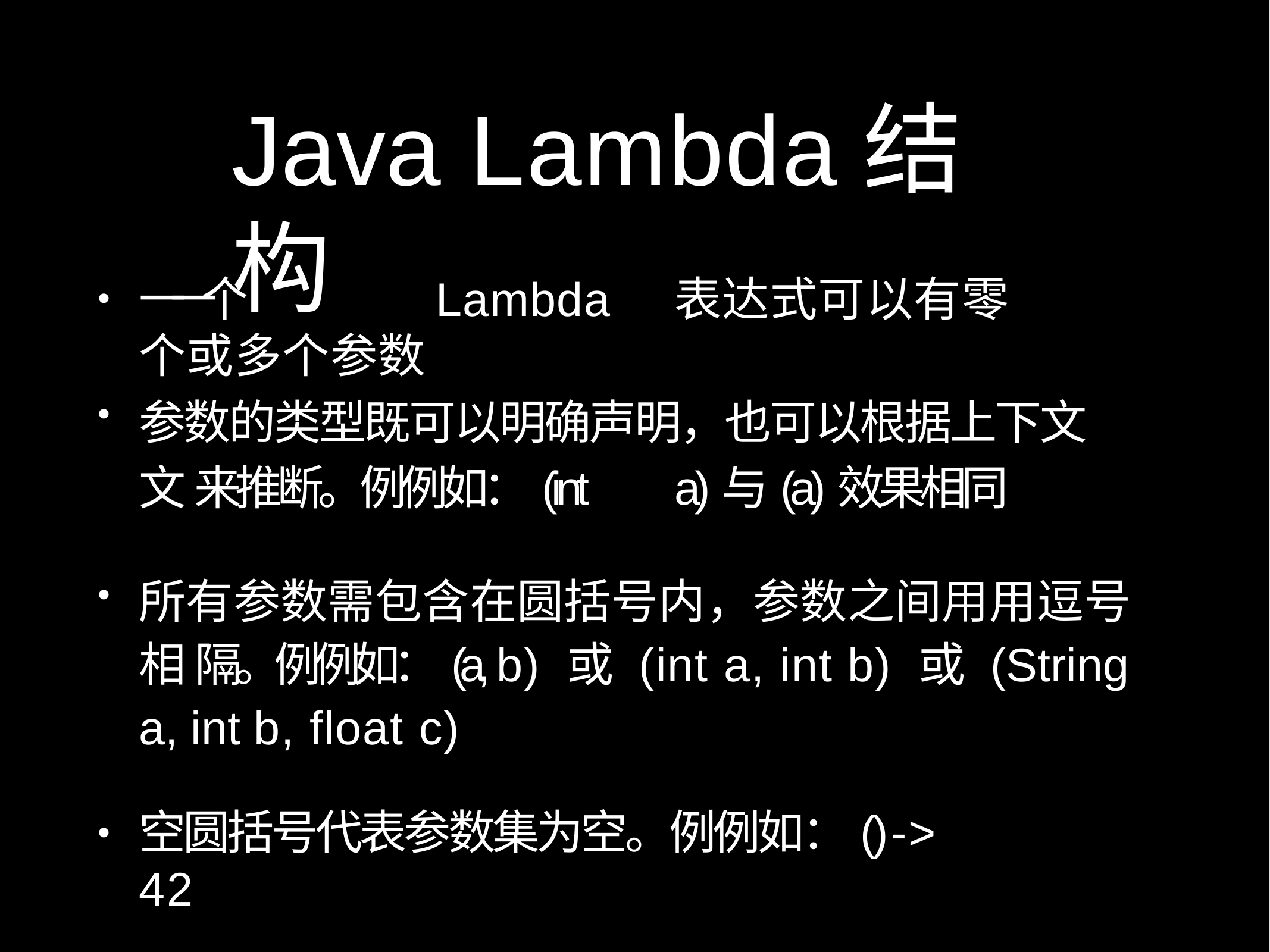

# Java	Lambda结构
⼀一个	Lambda	表达式可以有零个或多个参数
•
参数的类型既可以明确声明，也可以根据上下⽂文 来推断。例例如：(int	a)与(a)效果相同
•
所有参数需包含在圆括号内，参数之间⽤用逗号相 隔。例例如：(a, b) 或 (int a, int b) 或 (String a, int b, float c)
•
空圆括号代表参数集为空。例例如：()	->	42
•